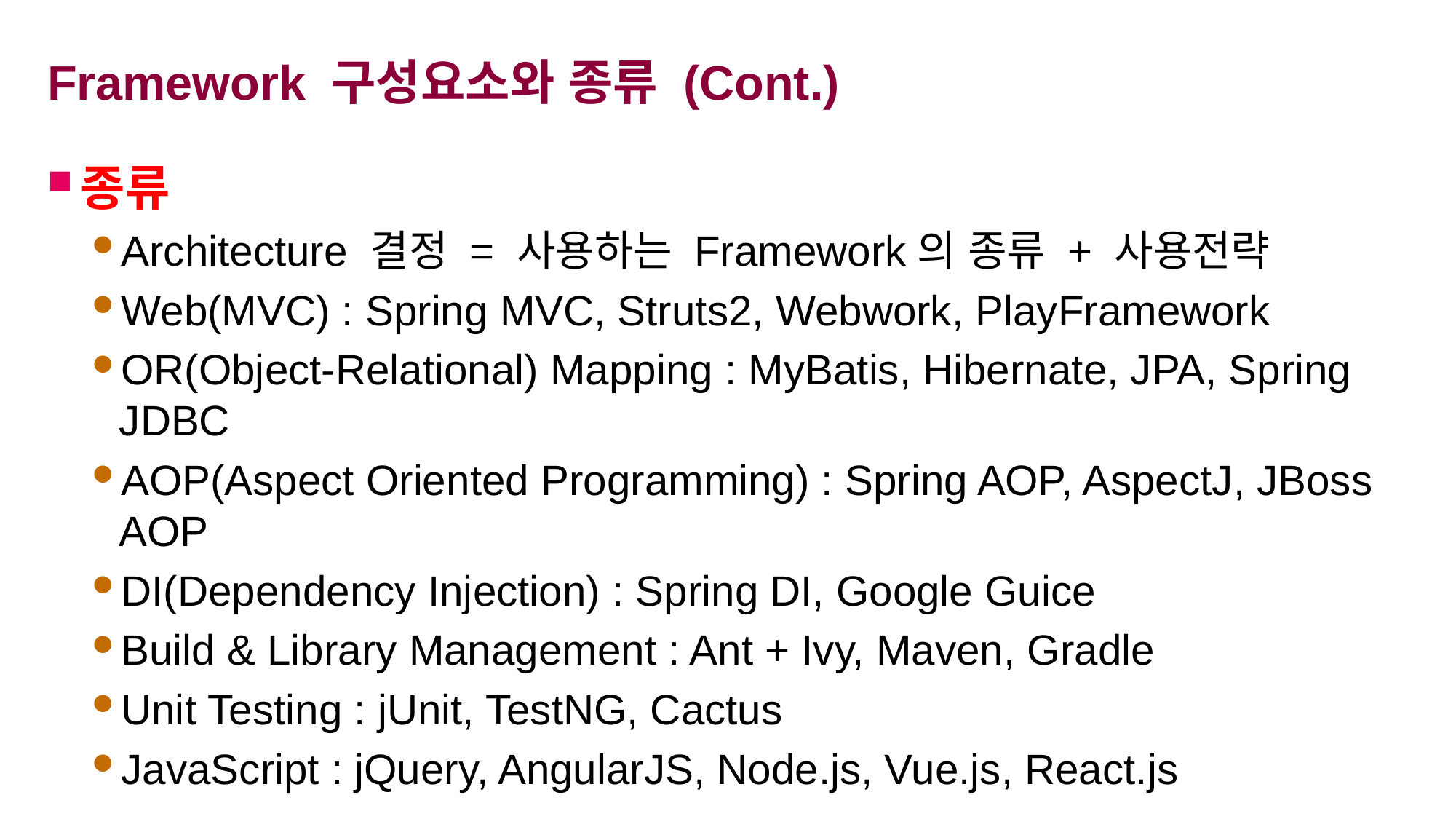

# Framework 구성요소와 종류 (Cont.)
종류
Architecture 결정 = 사용하는 Framework의 종류 + 사용전략
Web(MVC) : Spring MVC, Struts2, Webwork, PlayFramework
OR(Object-Relational) Mapping : MyBatis, Hibernate, JPA, Spring JDBC
AOP(Aspect Oriented Programming) : Spring AOP, AspectJ, JBoss AOP
DI(Dependency Injection) : Spring DI, Google Guice
Build & Library Management : Ant + Ivy, Maven, Gradle
Unit Testing : jUnit, TestNG, Cactus
JavaScript : jQuery, AngularJS, Node.js, Vue.js, React.js